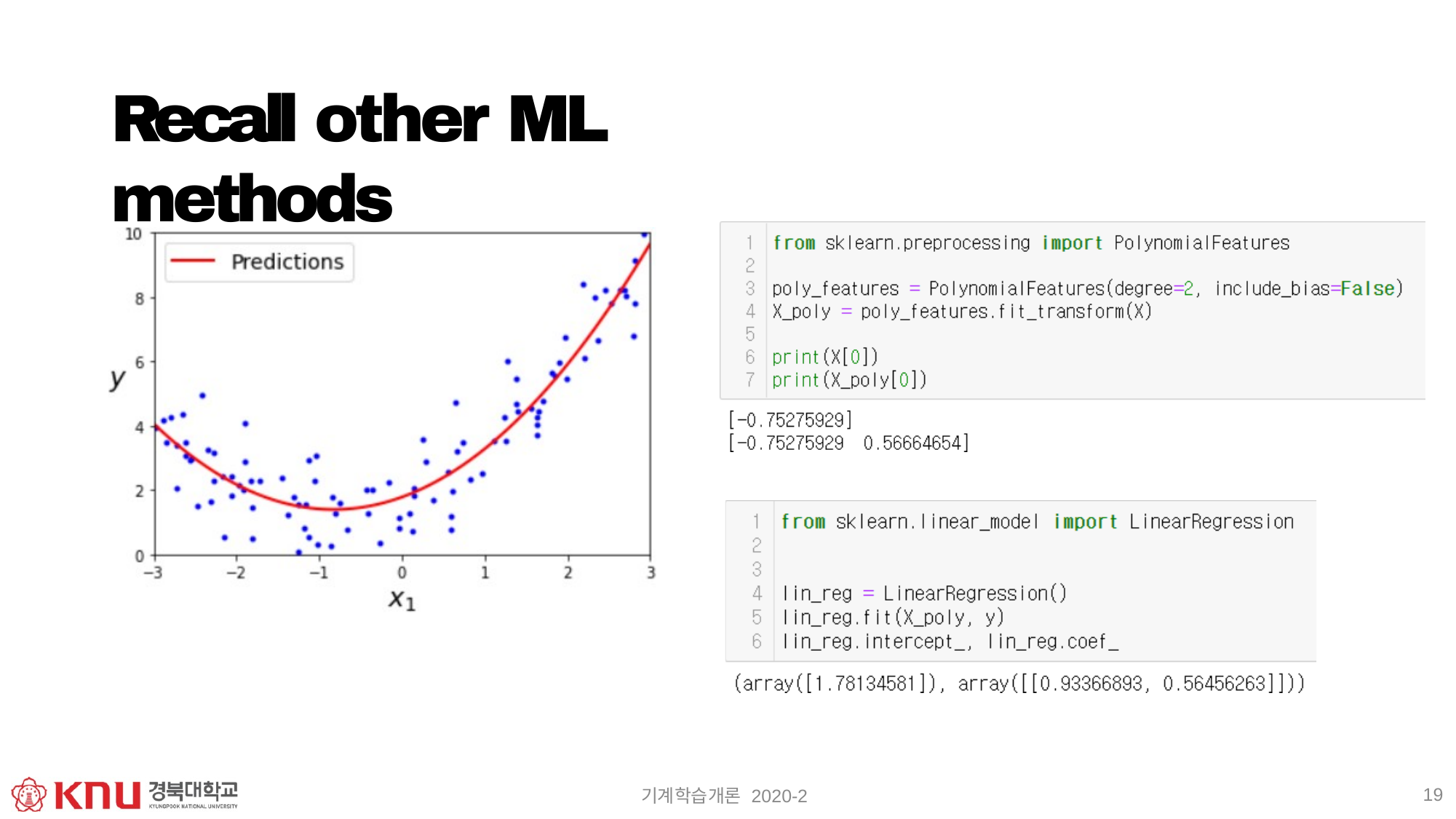

# Recall other ML methods

19
기계학습개론 2020-2